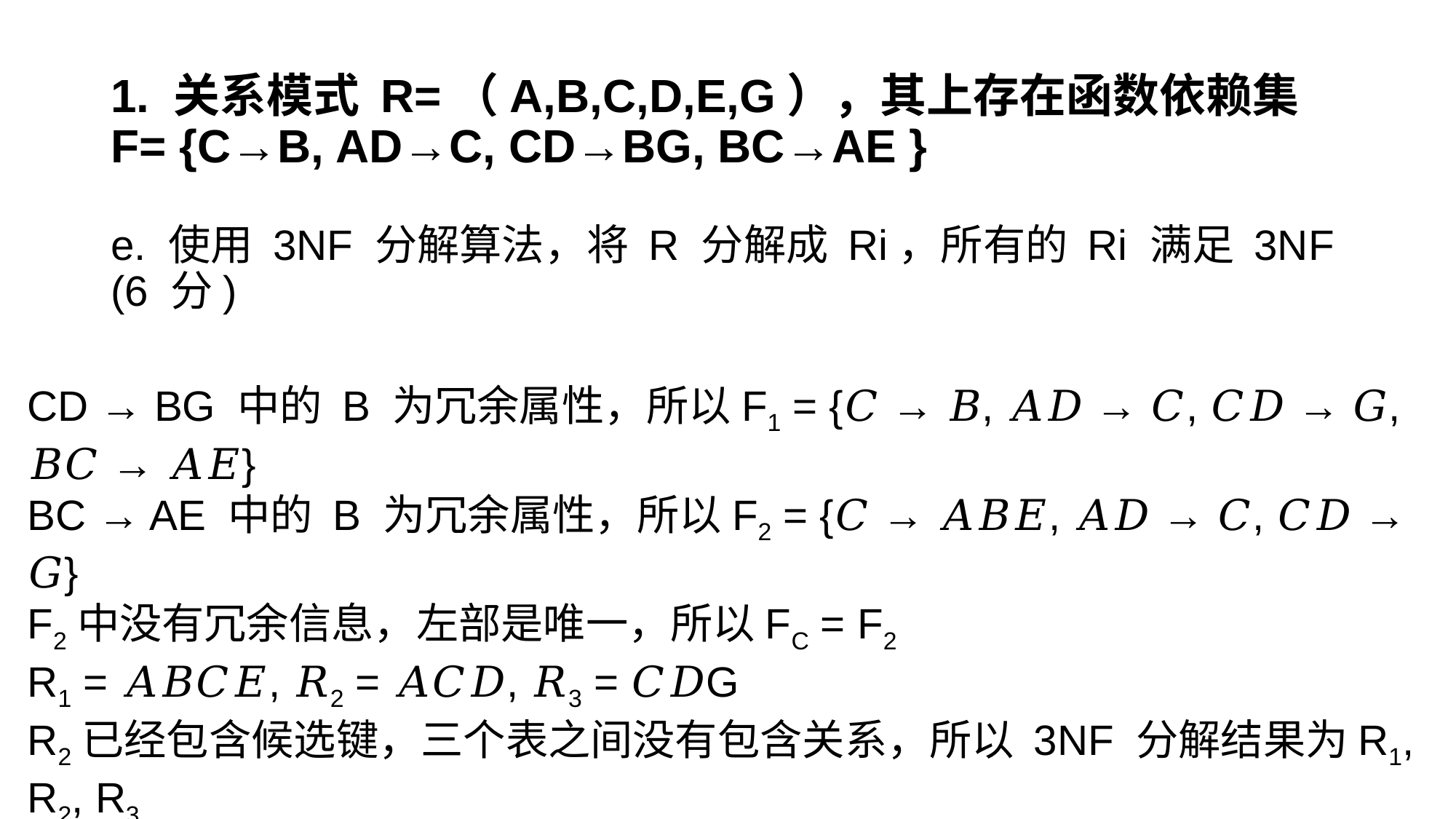

# 1. 关系模式 R=（A,B,C,D,E,G），其上存在函数依赖集 F= {C→B, AD→C, CD→BG, BC→AE }
e. 使用 3NF 分解算法，将 R 分解成 Ri，所有的 Ri 满足 3NF (6 分)
CD → BG 中的 B 为冗余属性，所以F1 = {𝐶 → 𝐵, 𝐴𝐷 → 𝐶, 𝐶𝐷 → 𝐺, 𝐵𝐶 → 𝐴𝐸}
BC → AE 中的 B 为冗余属性，所以F2 = {𝐶 → 𝐴𝐵𝐸, 𝐴𝐷 → 𝐶, 𝐶𝐷 → 𝐺}
F2中没有冗余信息，左部是唯一，所以FC = F2
R1 = 𝐴𝐵𝐶𝐸, 𝑅2 = 𝐴𝐶𝐷, 𝑅3 = 𝐶𝐷G
R2已经包含候选键，三个表之间没有包含关系，所以 3NF 分解结果为R1, R2, R3

-- 化为最小函数依赖直接写结果